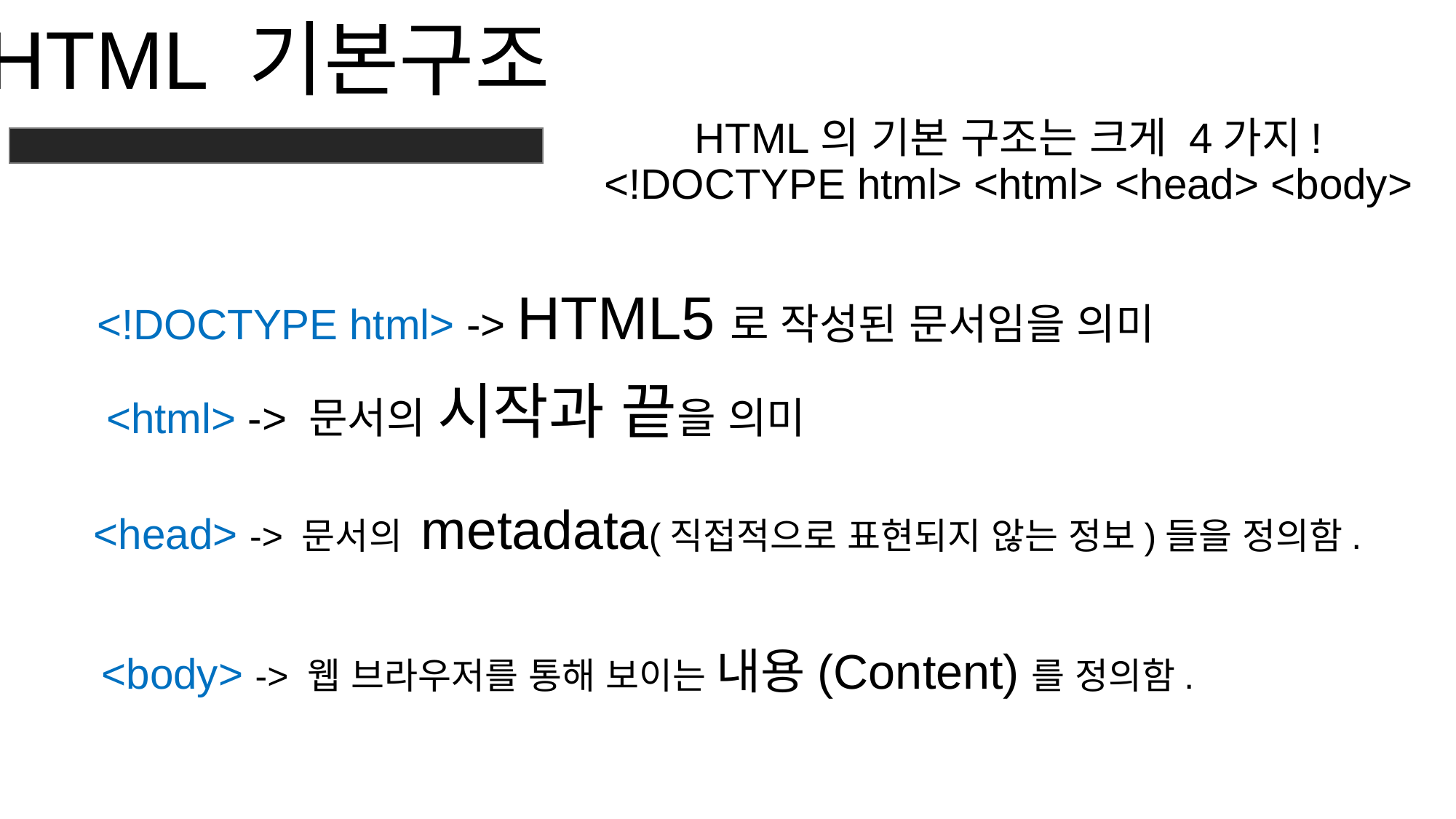

HTML 기본구조
HTML의 기본 구조는 크게 4가지!
<!DOCTYPE html> <html> <head> <body>

<!DOCTYPE html> -> HTML5로 작성된 문서임을 의미

<html> -> 문서의 시작과 끝을 의미
<head> -> 문서의 metadata(직접적으로 표현되지 않는 정보)들을 정의함.
<body> -> 웹 브라우저를 통해 보이는 내용(Content)를 정의함.